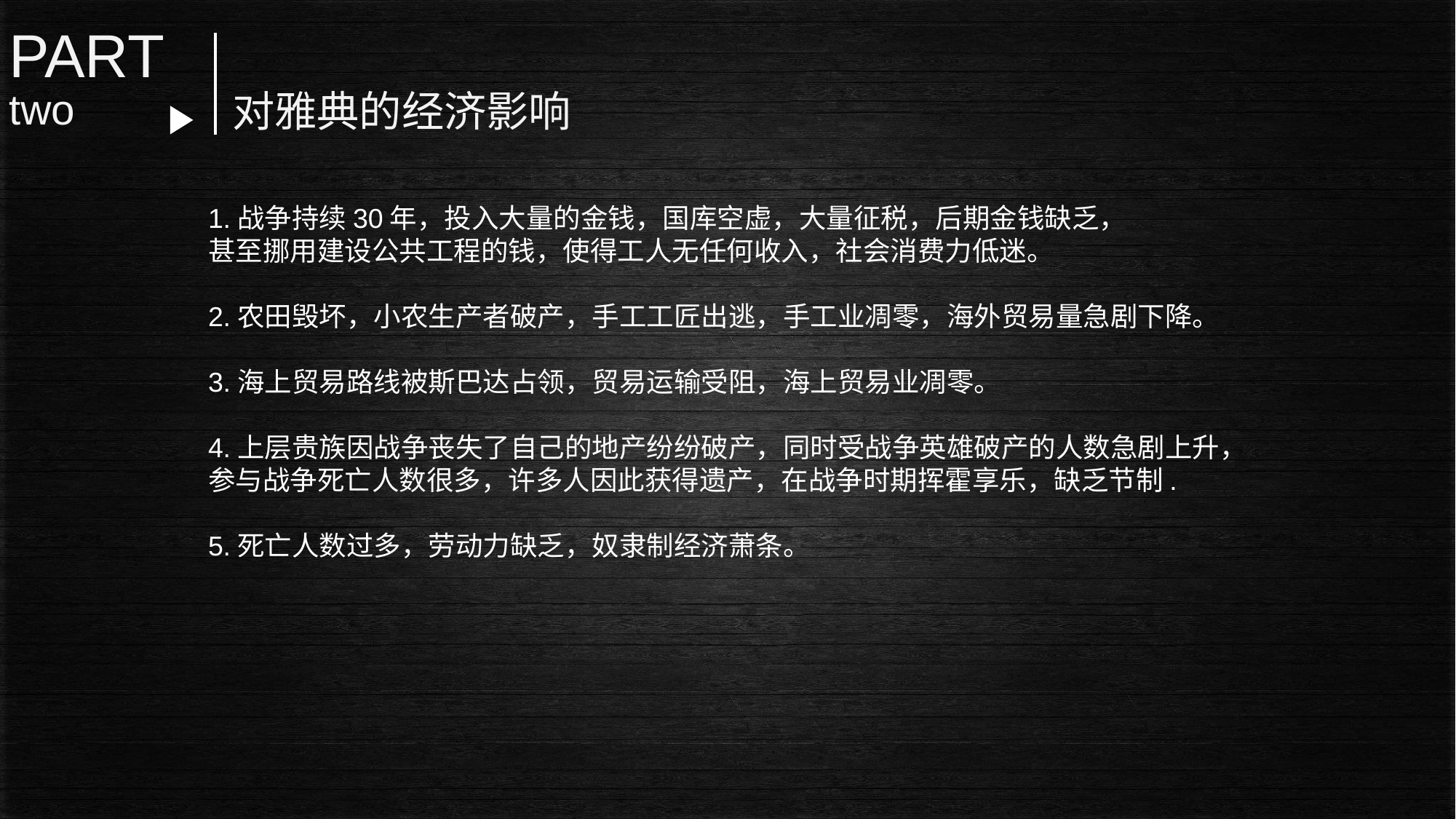

PART

two
对雅典的经济影响

1.战争持续30年，投入大量的金钱，国库空虚，大量征税，后期金钱缺乏，
甚至挪用建设公共工程的钱，使得工人无任何收入，社会消费力低迷。

2.农田毁坏，小农生产者破产，手工工匠出逃，手工业凋零，海外贸易量急剧下降。

3.海上贸易路线被斯巴达占领，贸易运输受阻，海上贸易业凋零。

4.上层贵族因战争丧失了自己的地产纷纷破产，同时受战争英雄破产的人数急剧上升，
参与战争死亡人数很多，许多人因此获得遗产，在战争时期挥霍享乐，缺乏节制.

5.死亡人数过多，劳动力缺乏，奴隶制经济萧条。